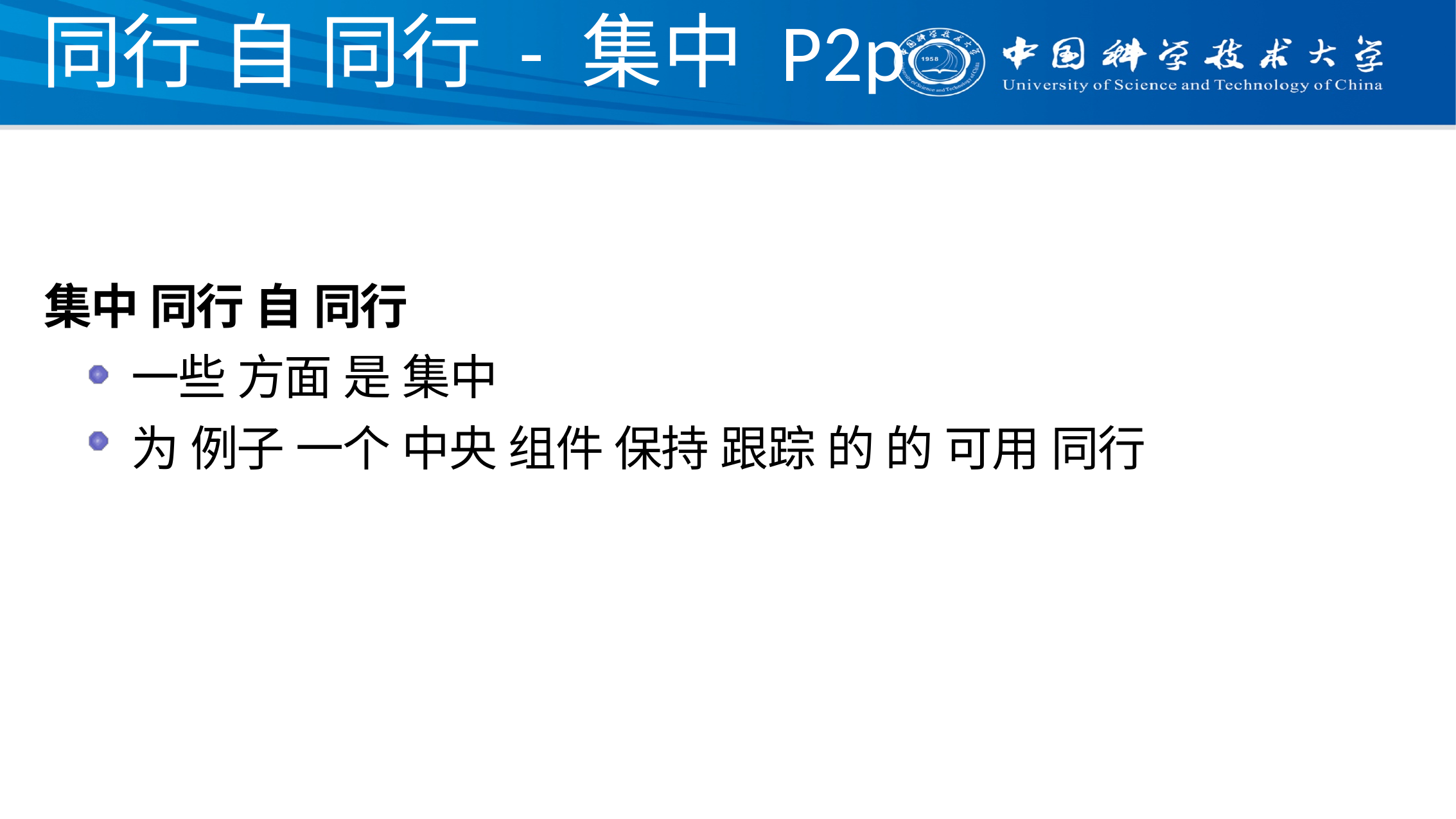

# 同行 自 同行 - 集中 P2p
集中 同行 自 同行
一些 方面 是 集中
为 例子 一个 中央 组件 保持 跟踪 的 的 可用 同行